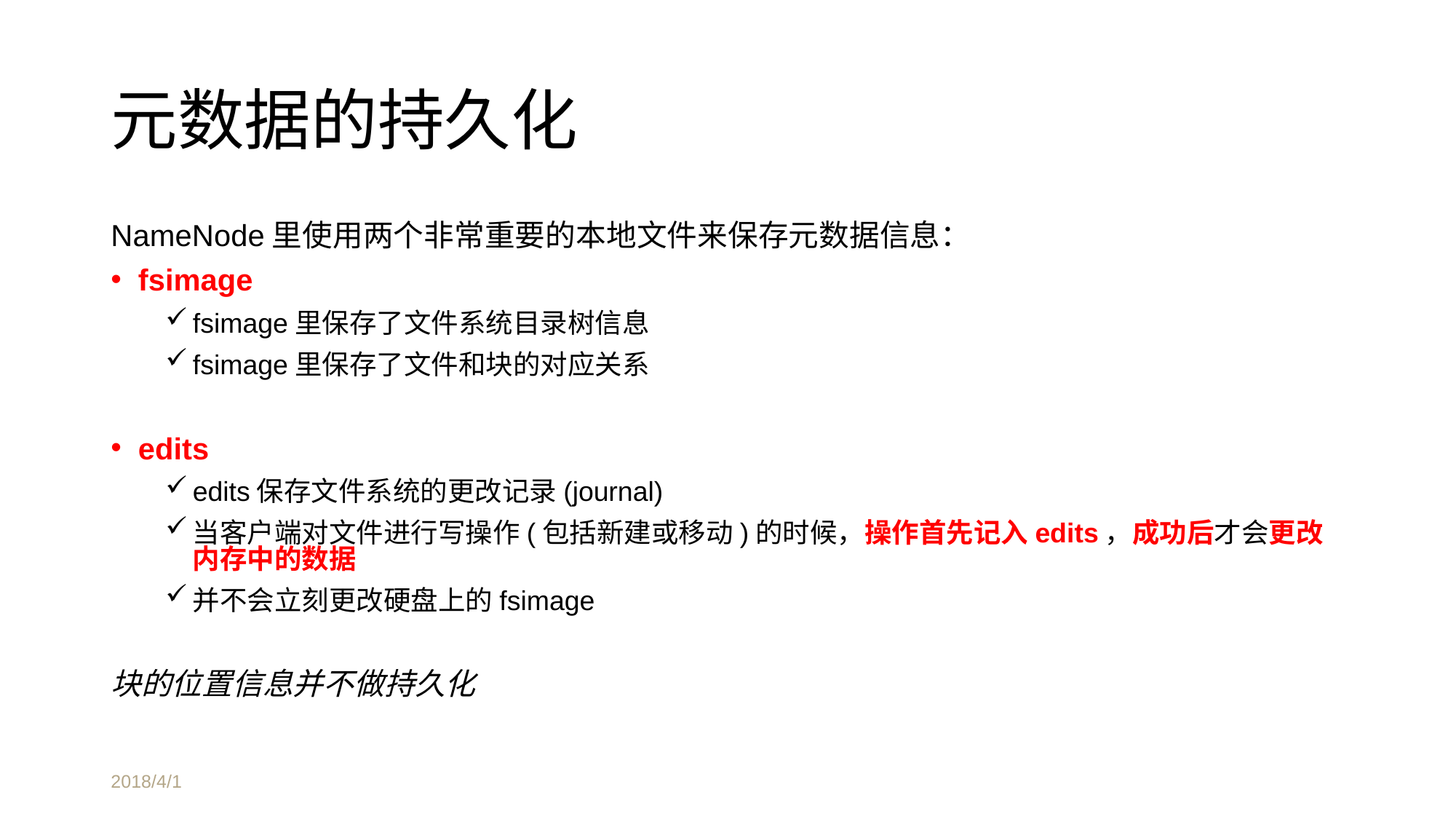

# 元数据的持久化
NameNode里使用两个非常重要的本地文件来保存元数据信息：
fsimage
fsimage里保存了文件系统目录树信息
fsimage里保存了文件和块的对应关系

edits
edits保存文件系统的更改记录(journal)
当客户端对文件进行写操作(包括新建或移动)的时候，操作首先记入edits，成功后才会更改内存中的数据
并不会立刻更改硬盘上的fsimage

块的位置信息并不做持久化

2018/4/1